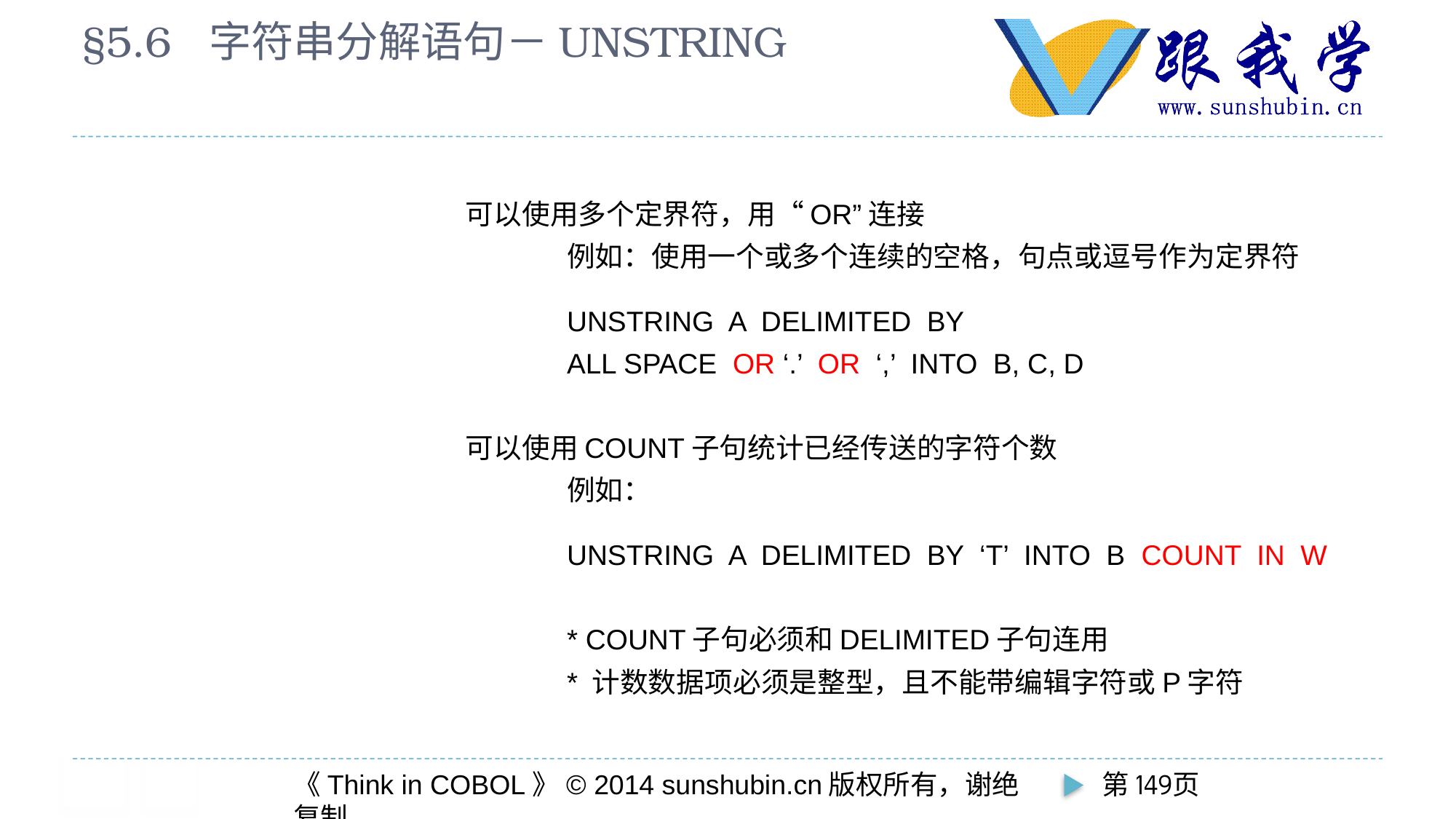

# §5.6  字符串分解语句－UNSTRING
可以使用多个定界符，用“OR”连接
	例如：使用一个或多个连续的空格，句点或逗号作为定界符

		UNSTRING  A  DELIMITED  BY
			ALL SPACE  OR ‘.’  OR  ‘,’  INTO  B, C, D

可以使用COUNT子句统计已经传送的字符个数
	例如：

		UNSTRING  A  DELIMITED  BY  ‘T’  INTO  B  COUNT  IN  W

	* COUNT子句必须和DELIMITED子句连用
	* 计数数据项必须是整型，且不能带编辑字符或P字符